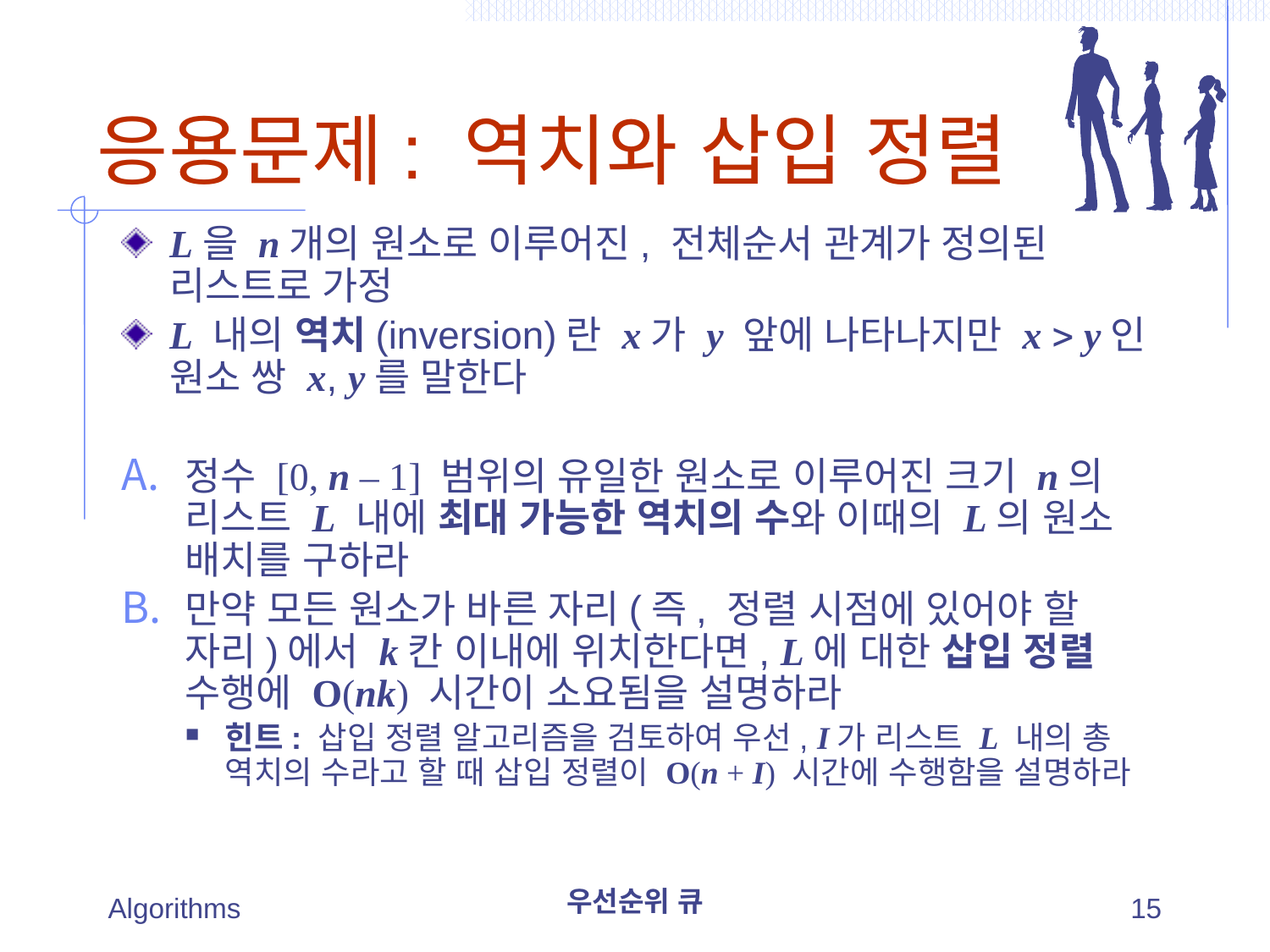

# 응용문제: 역치와 삽입 정렬

L을 n개의 원소로 이루어진, 전체순서 관계가 정의된 리스트로 가정
L 내의 역치(inversion)란 x가 y 앞에 나타나지만 x > y인 원소 쌍 x, y를 말한다

정수 [0, n – 1] 범위의 유일한 원소로 이루어진 크기 n의 리스트 L 내에 최대 가능한 역치의 수와 이때의 L의 원소 배치를 구하라
만약 모든 원소가 바른 자리(즉, 정렬 시점에 있어야 할 자리)에서 k칸 이내에 위치한다면, L에 대한 삽입 정렬 수행에 O(nk) 시간이 소요됨을 설명하라
힌트: 삽입 정렬 알고리즘을 검토하여 우선, I가 리스트 L 내의 총 역치의 수라고 할 때 삽입 정렬이 O(n + I) 시간에 수행함을 설명하라
Algorithms
우선순위 큐
15